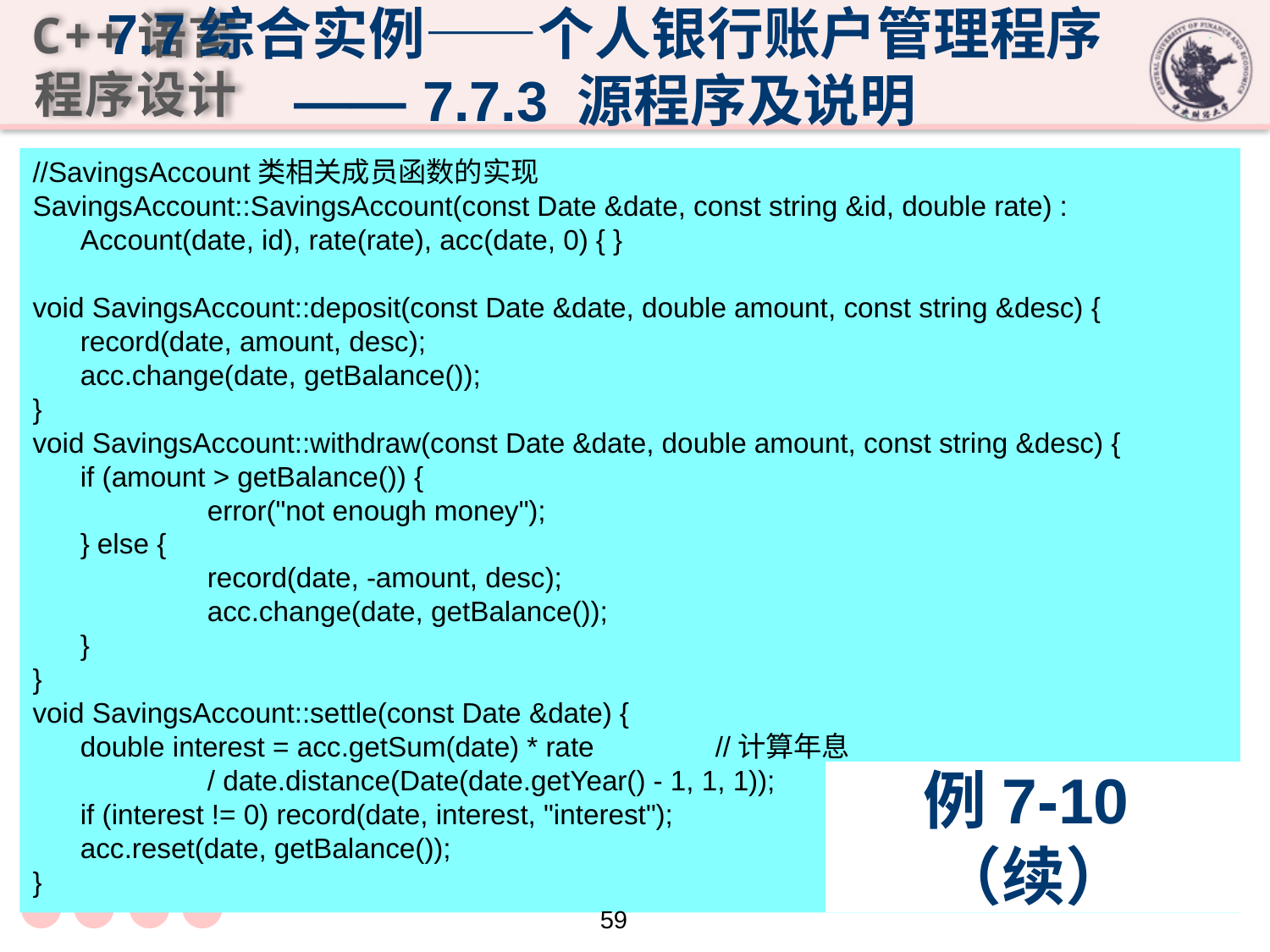

7.7综合实例——个人银行账户管理程序
—— 7.7.3 源程序及说明
//SavingsAccount类相关成员函数的实现
SavingsAccount::SavingsAccount(const Date &date, const string &id, double rate) : Account(date, id), rate(rate), acc(date, 0) { }

void SavingsAccount::deposit(const Date &date, double amount, const string &desc) {
	record(date, amount, desc);
	acc.change(date, getBalance());
}
void SavingsAccount::withdraw(const Date &date, double amount, const string &desc) {
	if (amount > getBalance()) {
		error("not enough money");
	} else {
		record(date, -amount, desc);
		acc.change(date, getBalance());
	}
}
void SavingsAccount::settle(const Date &date) {
	double interest = acc.getSum(date) * rate	//计算年息
		/ date.distance(Date(date.getYear() - 1, 1, 1));
	if (interest != 0) record(date, interest, "interest");
	acc.reset(date, getBalance());
}

# 例7-10（续）
59